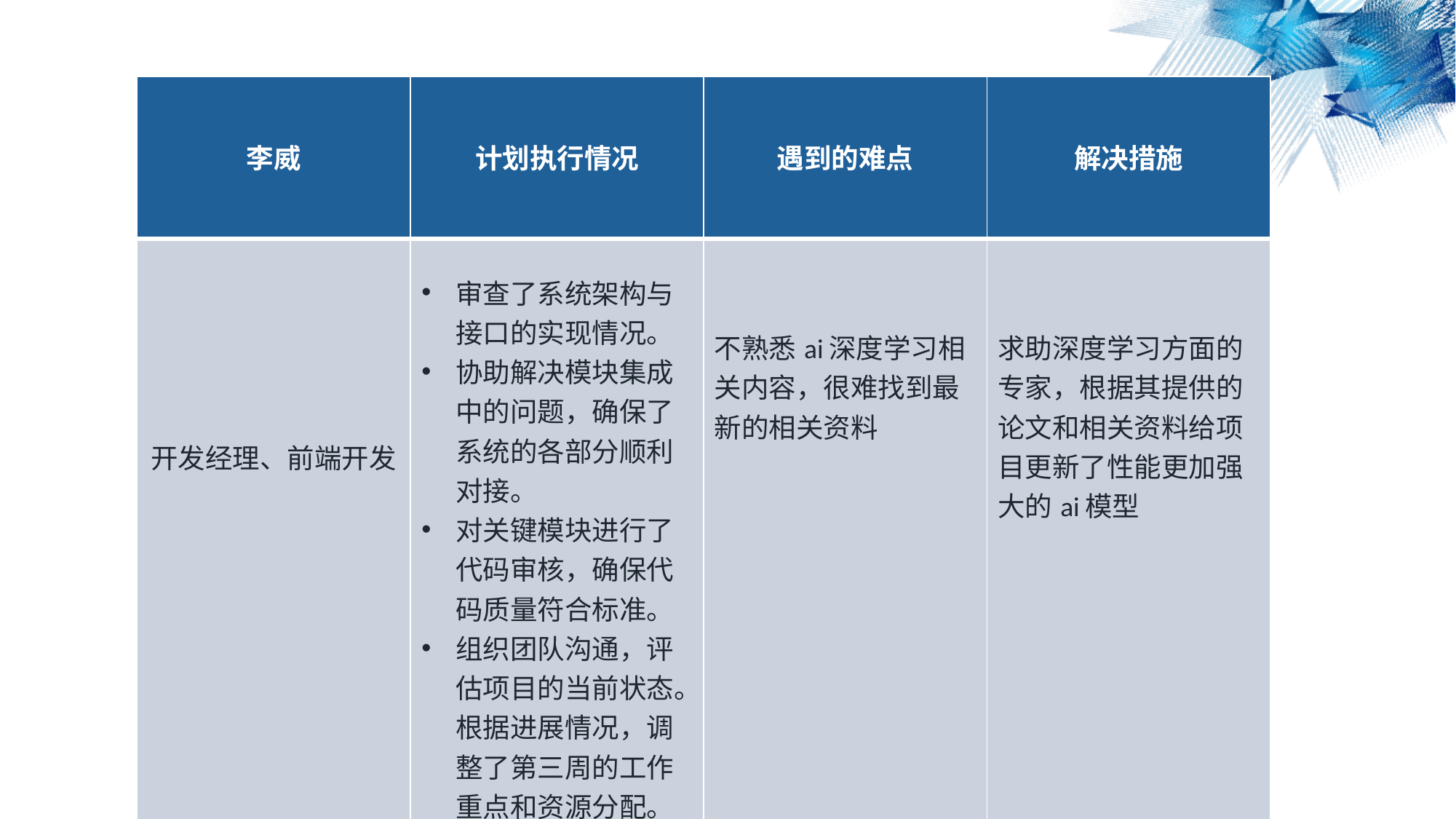

| 李威 | 计划执行情况 | 遇到的难点 | 解决措施 |
| --- | --- | --- | --- |
| 开发经理、前端开发 | 审查了系统架构与接口的实现情况。 协助解决模块集成中的问题，确保了系统的各部分顺利对接。 对关键模块进行了代码审核，确保代码质量符合标准。 组织团队沟通，评估项目的当前状态。根据进展情况，调整了第三周的工作重点和资源分配。 | 不熟悉ai深度学习相关内容，很难找到最新的相关资料 | 求助深度学习方面的专家，根据其提供的论文和相关资料给项目更新了性能更加强大的ai模型 |